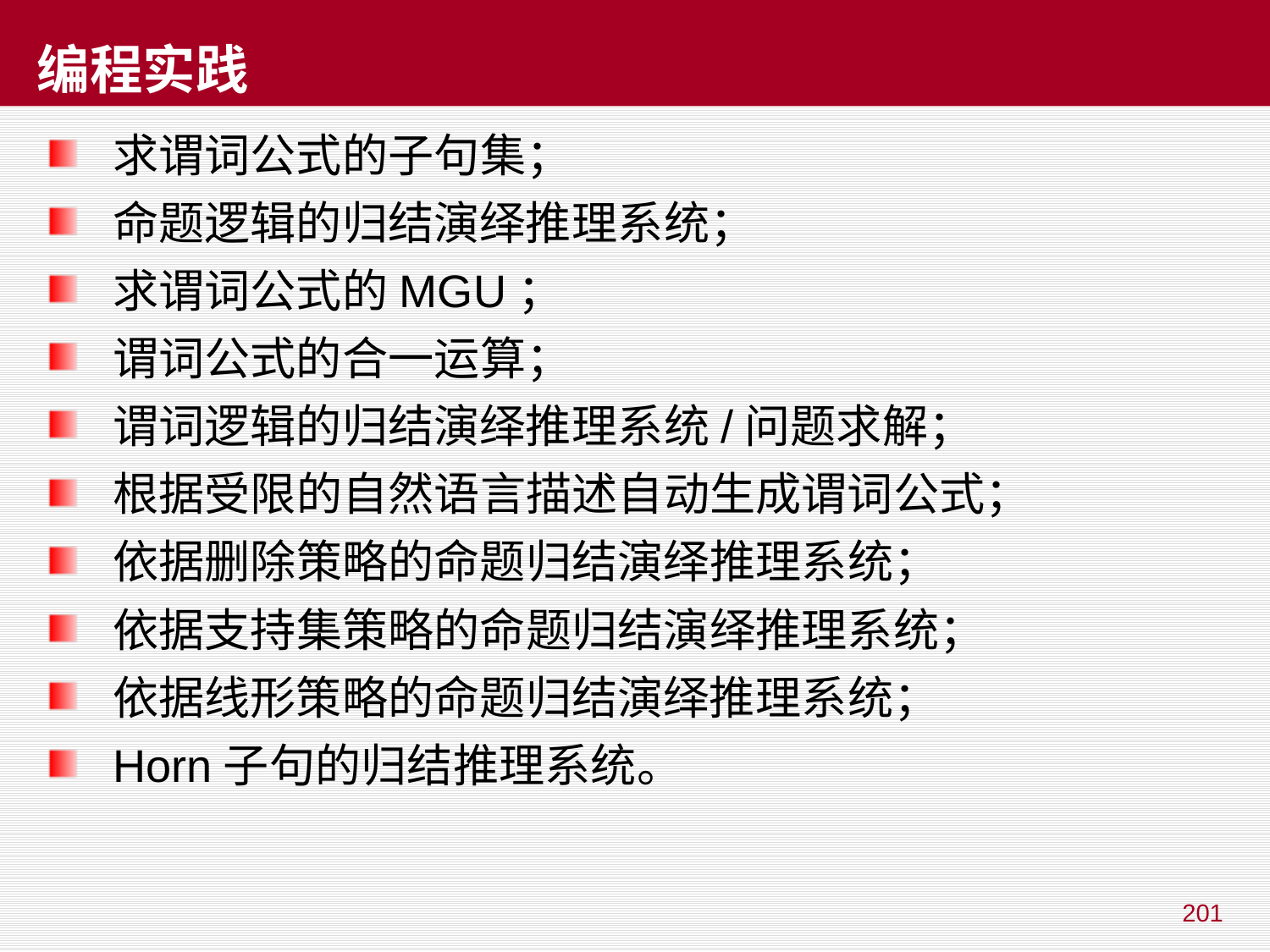

# 编程实践
求谓词公式的子句集；
命题逻辑的归结演绎推理系统；
求谓词公式的MGU；
谓词公式的合一运算；
谓词逻辑的归结演绎推理系统/问题求解；
根据受限的自然语言描述自动生成谓词公式；
依据删除策略的命题归结演绎推理系统；
依据支持集策略的命题归结演绎推理系统；
依据线形策略的命题归结演绎推理系统；
Horn子句的归结推理系统。
201